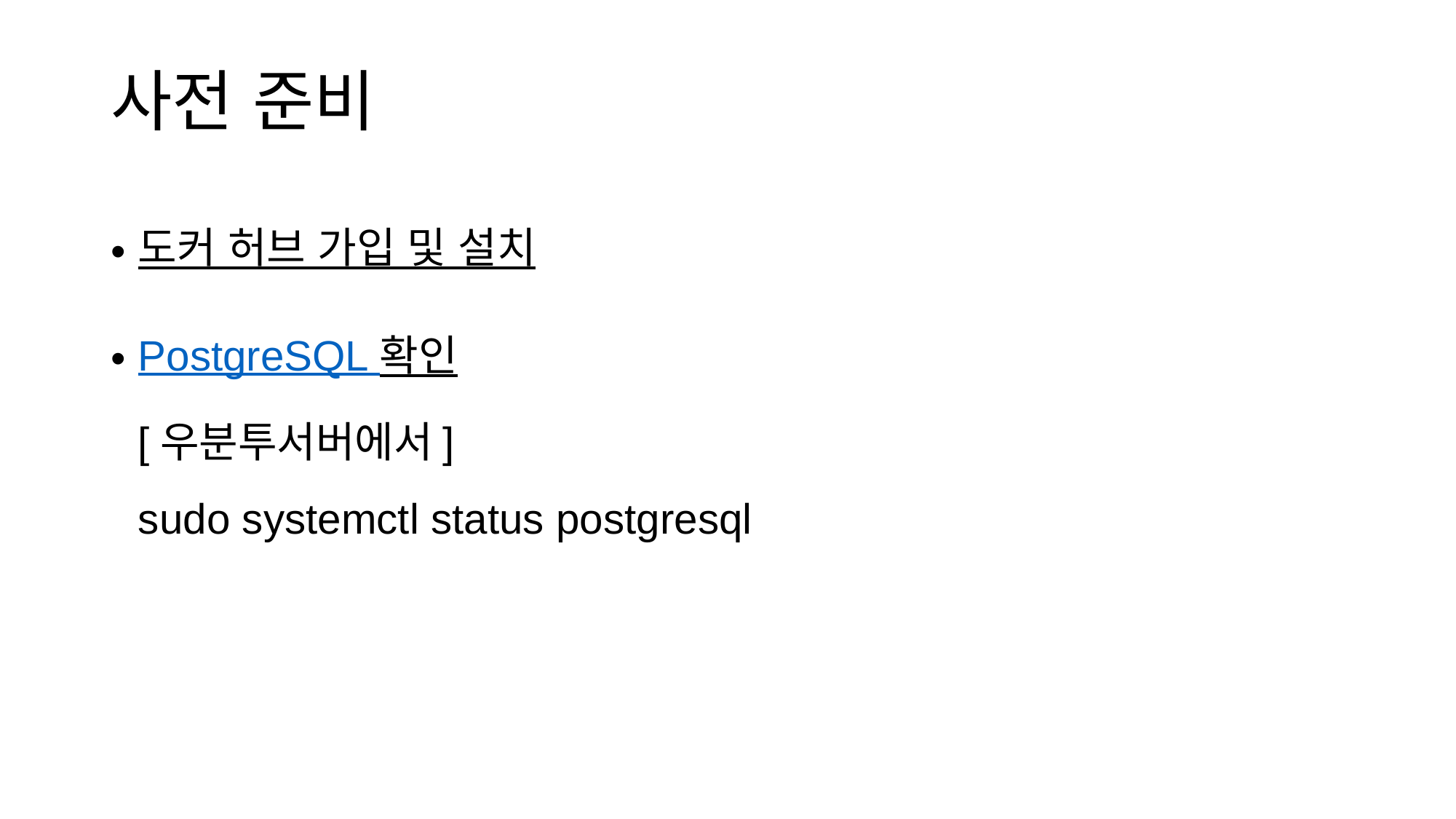

# 사전 준비
도커 허브 가입 및 설치
PostgreSQL 확인
[우분투서버에서]
sudo systemctl status postgresql